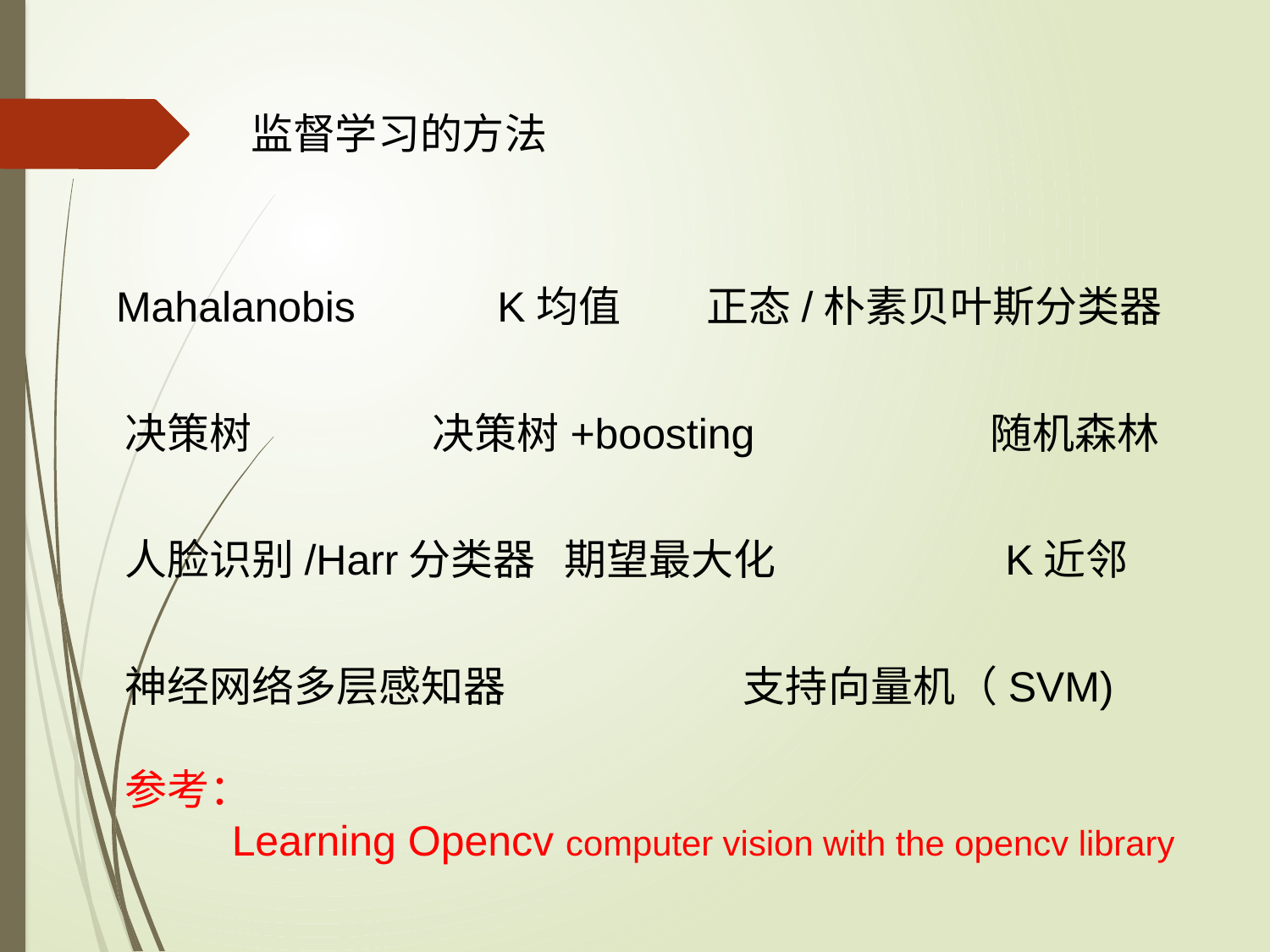

监督学习的方法
Mahalanobis            K均值         正态/朴素贝叶斯分类器
决策树                   决策树+boosting                   随机森林
人脸识别/Harr分类器   期望最大化                       K近邻
神经网络多层感知器                         支持向量机（SVM)
参考：
         Learning Opencv computer vision with the opencv library